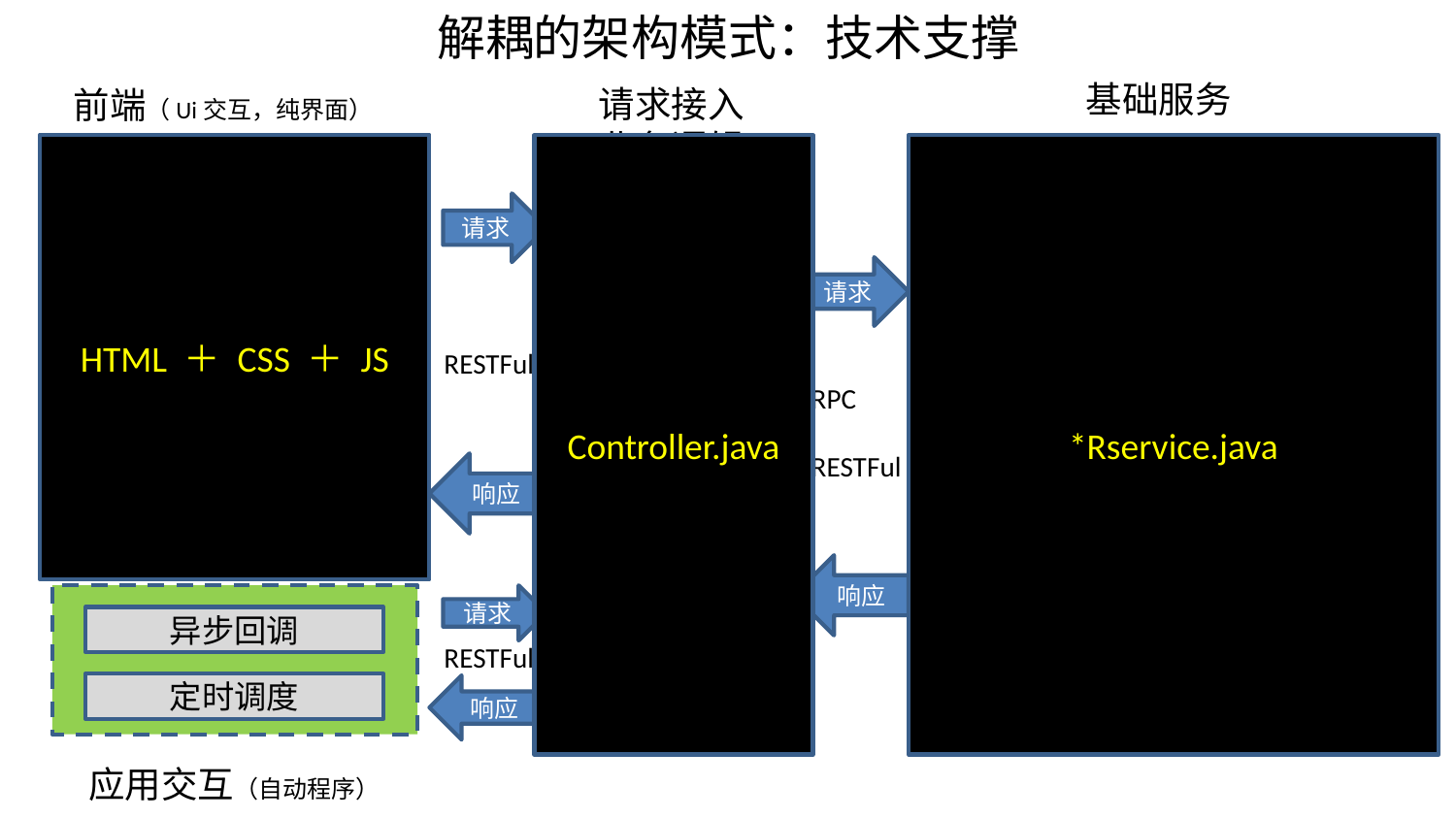

解耦的架构模式：技术支撑
基础服务
请求接入
业务逻辑
前端（Ui交互，纯界面）
HTML ＋ CSS ＋ JS
Controller.java
*Rservice.java

请求
业务逻辑
（流程）
M-V-C
基础服务

代理服务
（主机服务）

请求
M-V-VM
AOP
基础服务
RESTFul
银行核心
RPC

RESTFul
统一异常
Web
Desktop
交换
数据校验
接口整合服务
响应
Native
理财系统
服务流程
响应

请求

全局事务

异步回调
Ca che

Domain
RESTFul
定时调度

响应
应用交互（自动程序）